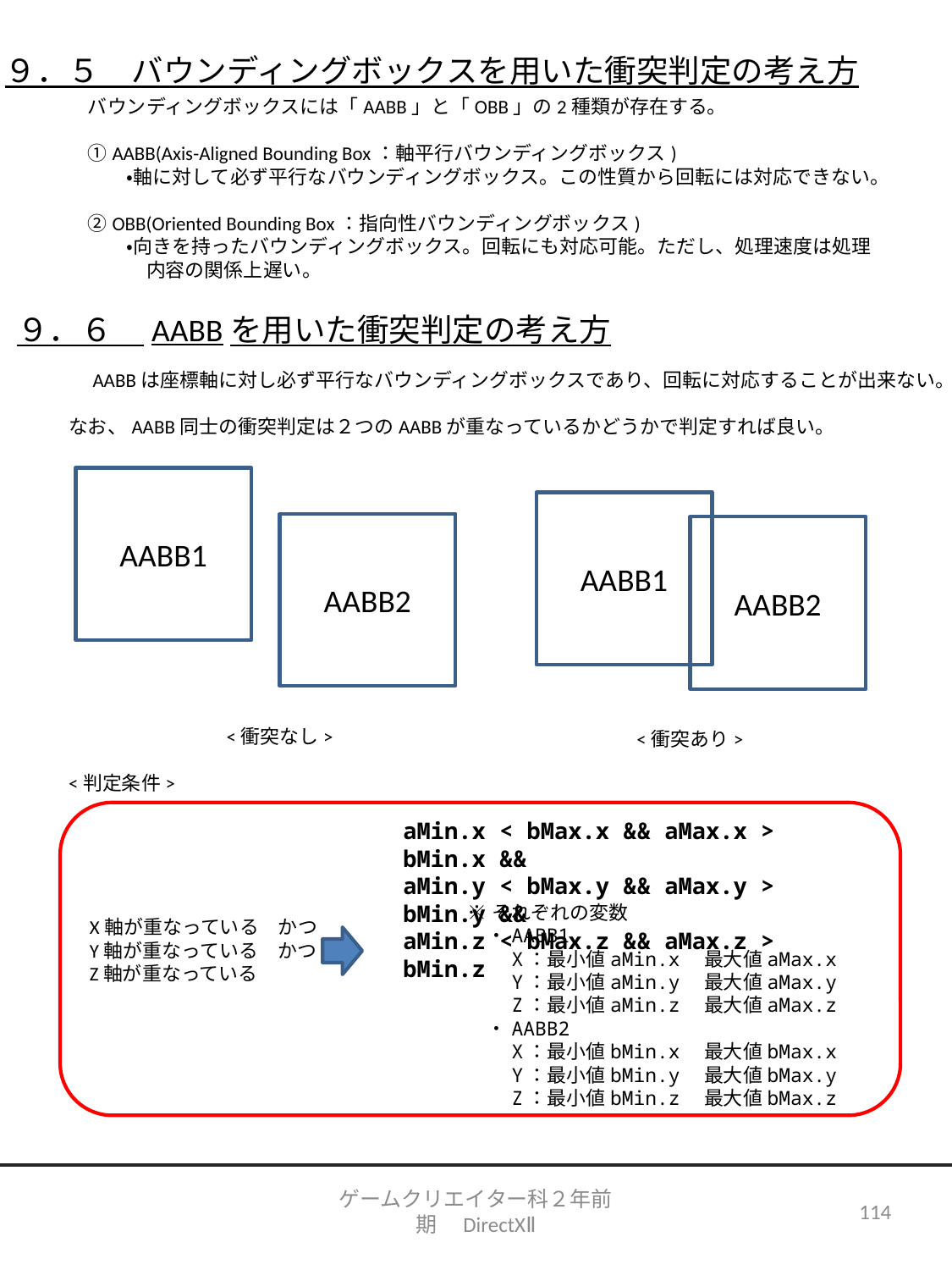

９．５　バウンディングボックスを用いた衝突判定の考え方
　バウンディングボックスには「AABB」と「OBB」の2種類が存在する。

　①AABB(Axis-Aligned Bounding Box：軸平行バウンディングボックス)
　　　・軸に対して必ず平行なバウンディングボックス。この性質から回転には対応できない。

　②OBB(Oriented Bounding Box：指向性バウンディングボックス)
　　　・向きを持ったバウンディングボックス。回転にも対応可能。ただし、処理速度は処理
　　　　内容の関係上遅い。
９．６　AABBを用いた衝突判定の考え方
　AABBは座標軸に対し必ず平行なバウンディングボックスであり、回転に対応することが出来ない。
なお、AABB同士の衝突判定は２つのAABBが重なっているかどうかで判定すれば良い。
AABB1
AABB1
AABB2
AABB2
<衝突なし>
<衝突あり>
<判定条件>

aMin.x < bMax.x && aMax.x > bMin.x &&
aMin.y < bMax.y && aMax.y > bMin.y &&
aMin.z < bMax.z && aMax.z > bMin.z
※それぞれの変数
　・AABB1
　　X：最小値aMin.x　最大値aMax.x
　　Y：最小値aMin.y　最大値aMax.y
　　Z：最小値aMin.z　最大値aMax.z
　・AABB2
　　X：最小値bMin.x　最大値bMax.x
　　Y：最小値bMin.y　最大値bMax.y
　　Z：最小値bMin.z　最大値bMax.z

X軸が重なっている　かつ
Y軸が重なっている　かつ
Z軸が重なっている

ゲームクリエイター科２年前期　DirectXⅡ
114